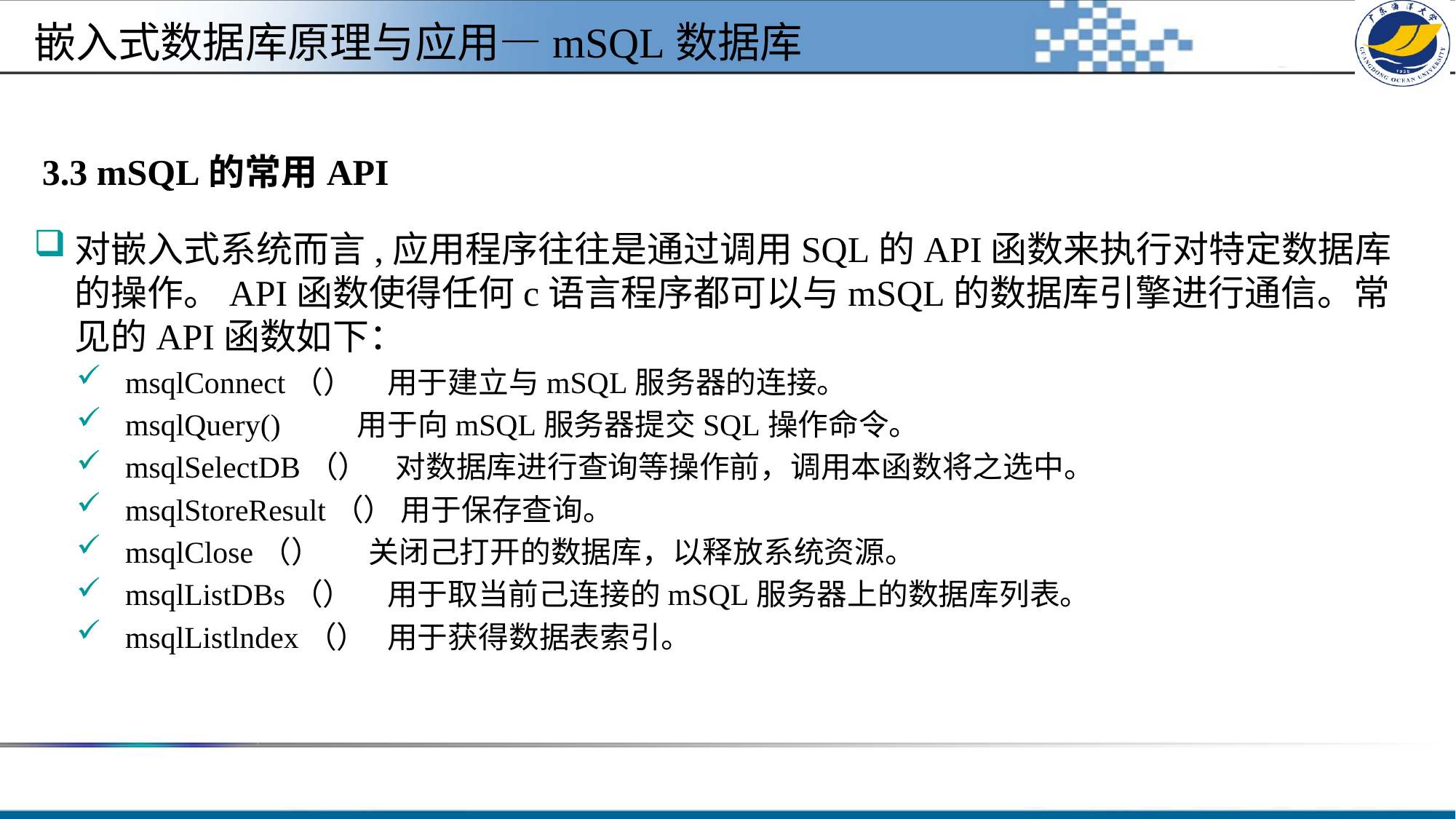

#
嵌入式数据库原理与应用—mSQL数据库
3.3 mSQL的常用API函数
对嵌入式系统而言,应用程序往往是通过调用SQL的API函数来执行对特定数据库的操作。API函数使得任何c语言程序都可以与mSQL的数据库引擎进行通信。常见的API函数如下：
 msqlConnect（）     用于建立与mSQL服务器的连接。
 msqlQuery()         用于向mSQL服务器提交SQL操作命令。
 msqlSelectDB（）    对数据库进行查询等操作前，调用本函数将之选中。
 msqlStoreResult（） 用于保存查询。
 msqlClose（）       关闭己打开的数据库，以释放系统资源。
 msqlListDBs（）     用于取当前己连接的mSQL服务器上的数据库列表。
 msqlListlndex（）   用于获得数据表索引。